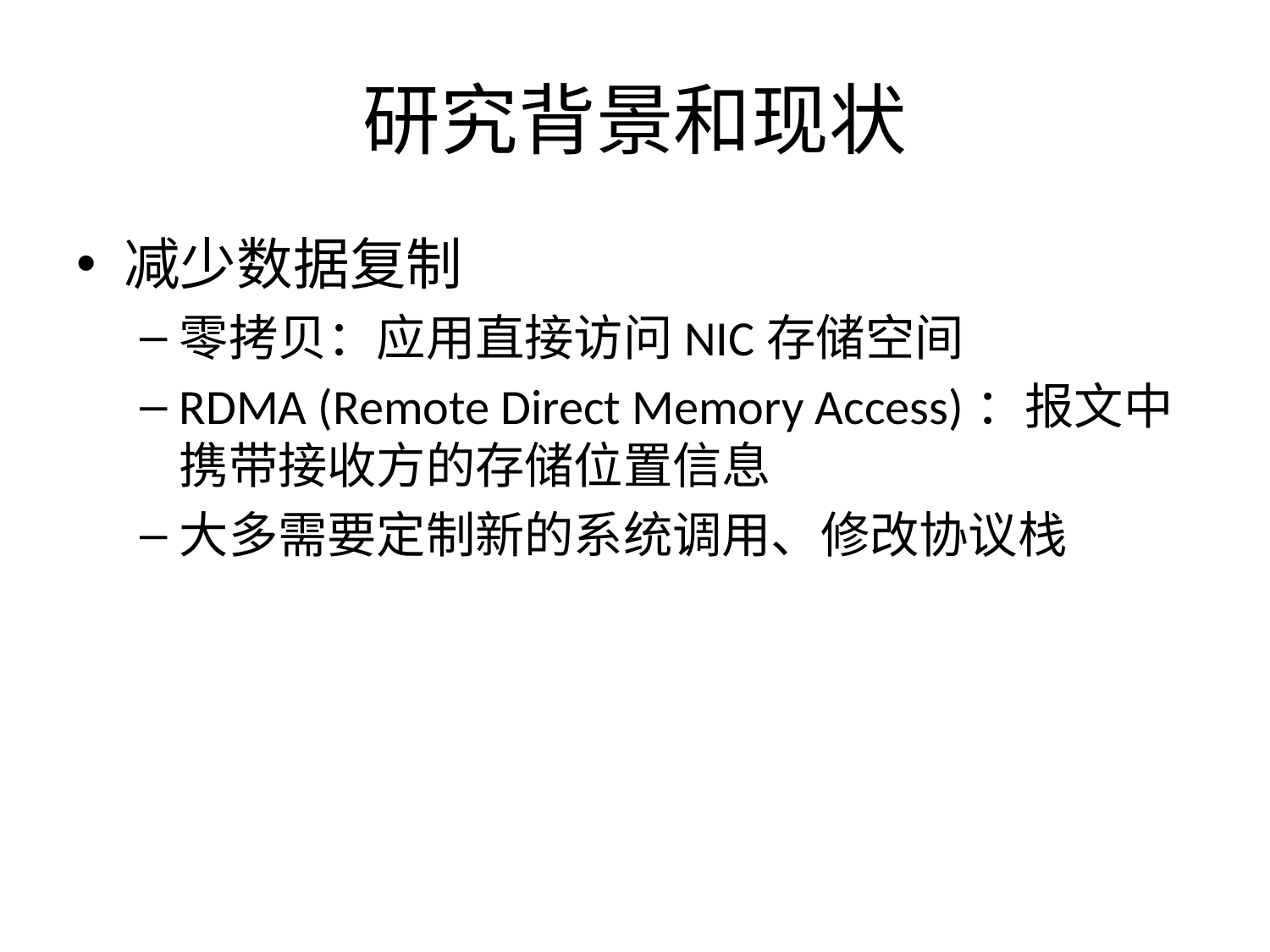

# 研究背景和现状
减少数据复制
零拷贝：应用直接访问NIC存储空间
RDMA (Remote Direct Memory Access)：报文中携带接收方的存储位置信息
大多需要定制新的系统调用、修改协议栈